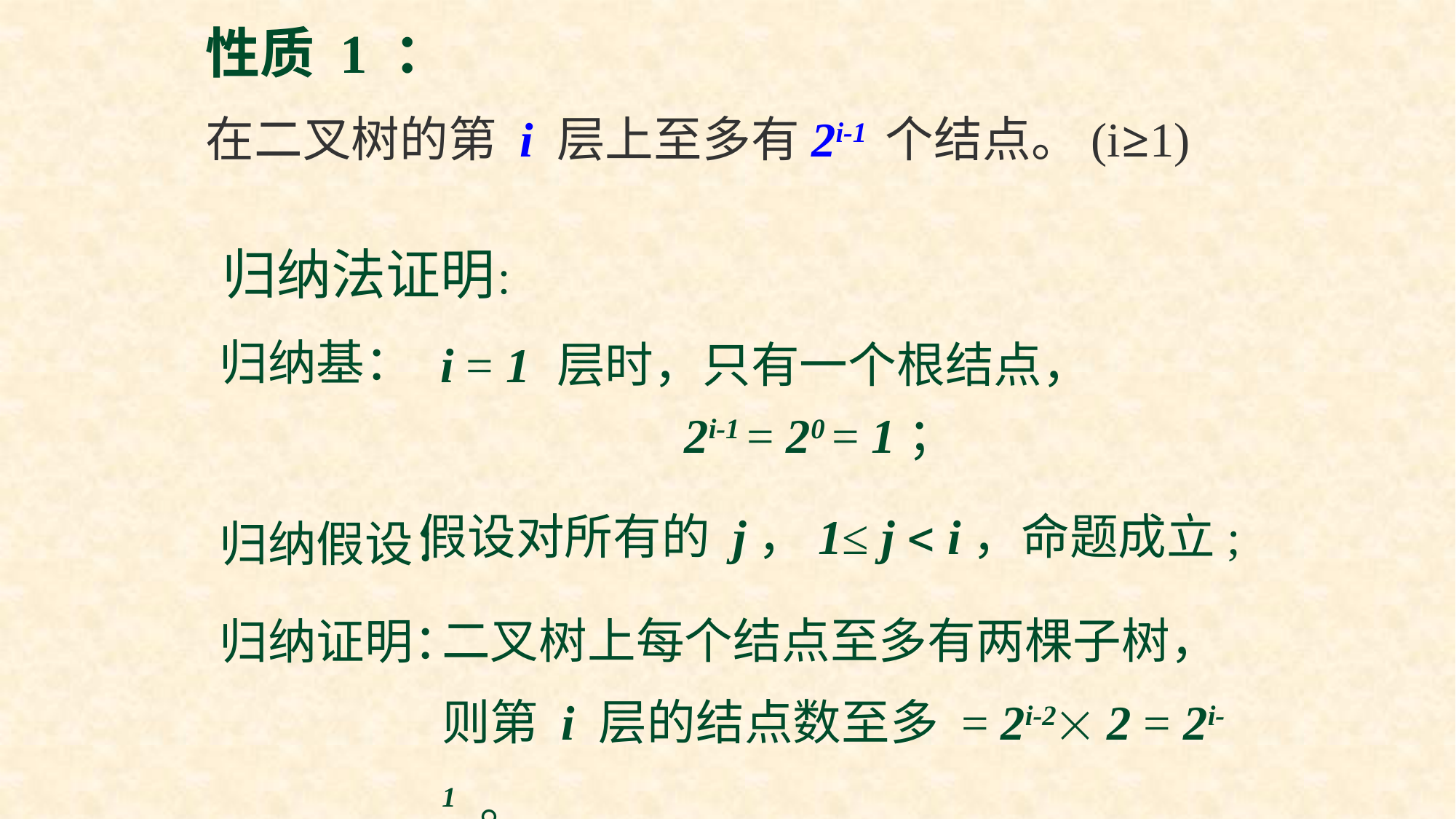

性质 1 ：
在二叉树的第 i 层上至多有2i-1 个结点。(i≥1)
 归纳法证明：
 归纳基：

 归纳假设：
 归纳证明：
i = 1 层时，只有一个根结点，
                    2i-1 = 20 = 1；
假设对所有的 j，1≤ j < i，命题成立;
二叉树上每个结点至多有两棵子树，
则第 i 层的结点数至多 = 2i-2× 2 = 2i-1 。